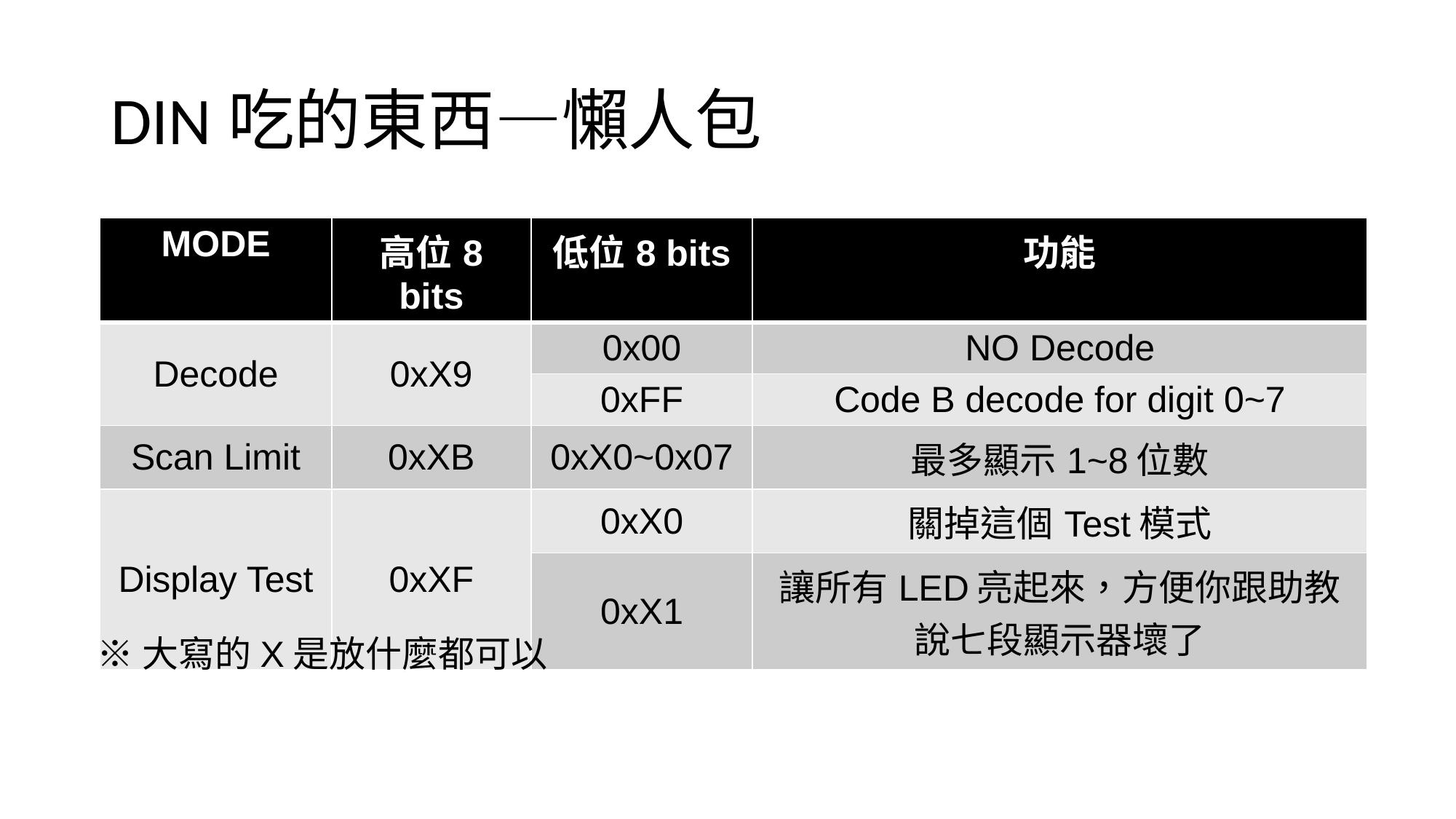

# DIN吃的東西—懶人包
| MODE | 高位8 bits | 低位8 bits | 功能 |
| --- | --- | --- | --- |
| Decode | 0xX9 | 0x00 | NO Decode |
|  |  | 0xFF | Code B decode for digit 0~7 |
| Scan Limit | 0xXB | 0xX0~0x07 | 最多顯示1~8位數 |
| Display Test | 0xXF | 0xX0 | 關掉這個Test模式 |
|  |  | 0xX1 | 讓所有LED亮起來，方便你跟助教說七段顯示器壞了 |
※大寫的X是放什麼都可以